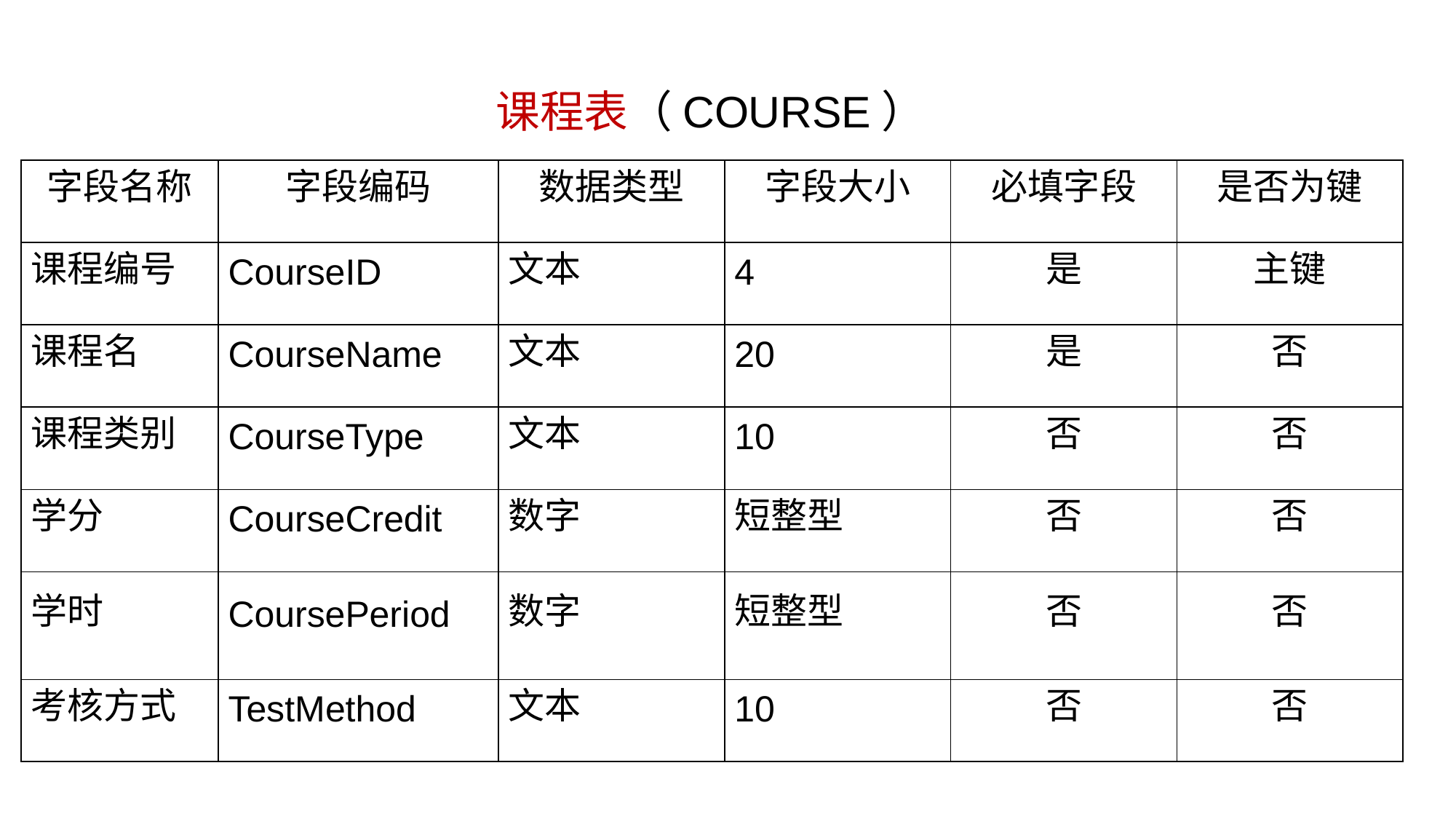

课程表（COURSE）
| 字段名称 | 字段编码 | 数据类型 | 字段大小 | 必填字段 | 是否为键 |
| --- | --- | --- | --- | --- | --- |
| 课程编号 | CourseID | 文本 | 4 | 是 | 主键 |
| 课程名 | CourseName | 文本 | 20 | 是 | 否 |
| 课程类别 | CourseType | 文本 | 10 | 否 | 否 |
| 学分 | CourseCredit | 数字 | 短整型 | 否 | 否 |
| 学时 | CoursePeriod | 数字 | 短整型 | 否 | 否 |
| 考核方式 | TestMethod | 文本 | 10 | 否 | 否 |